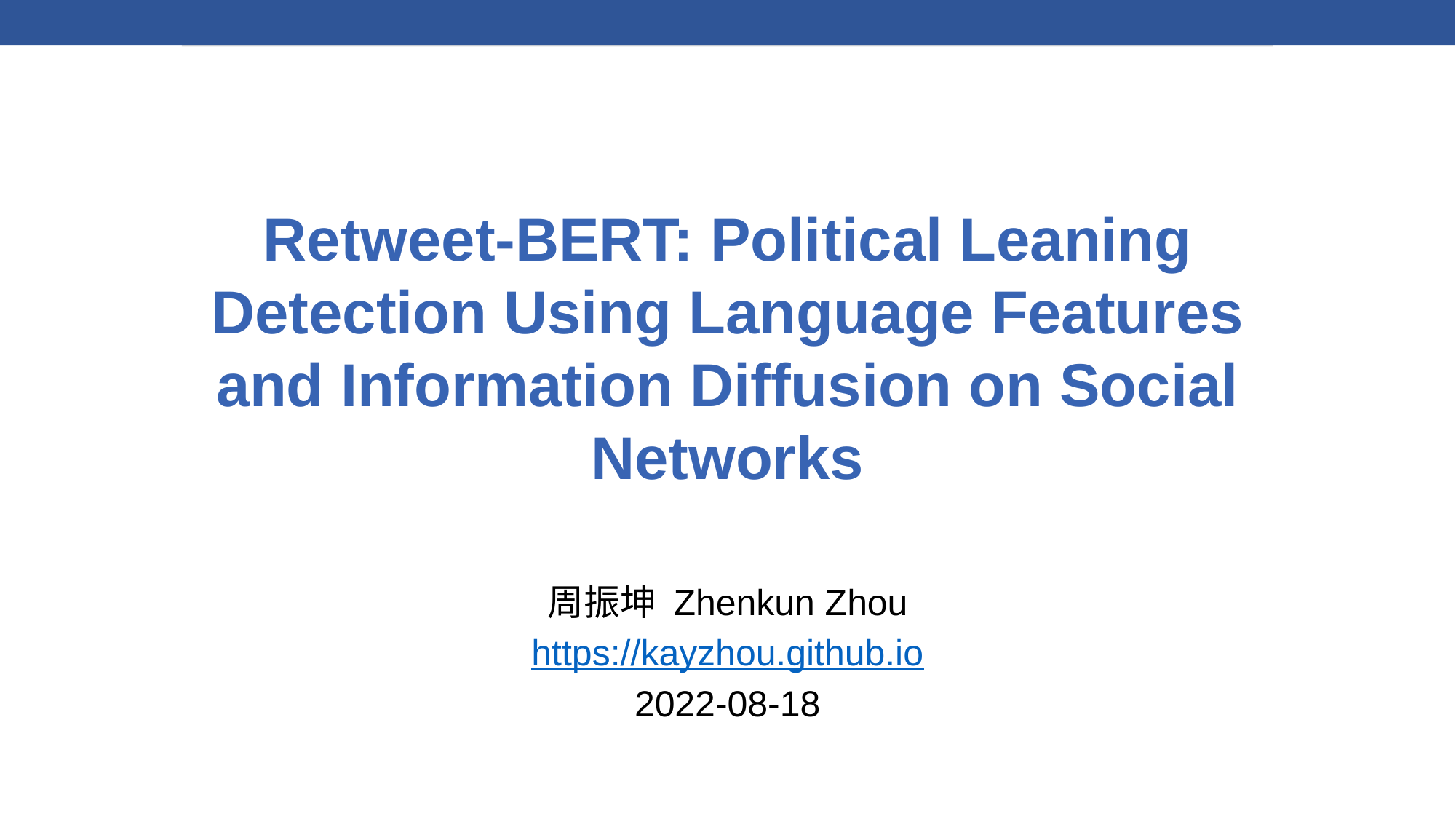

Retweet-BERT: Political Leaning Detection Using Language Features and Information Diffusion on Social Networks
周振坤 Zhenkun Zhou
https://kayzhou.github.io
2022-08-18